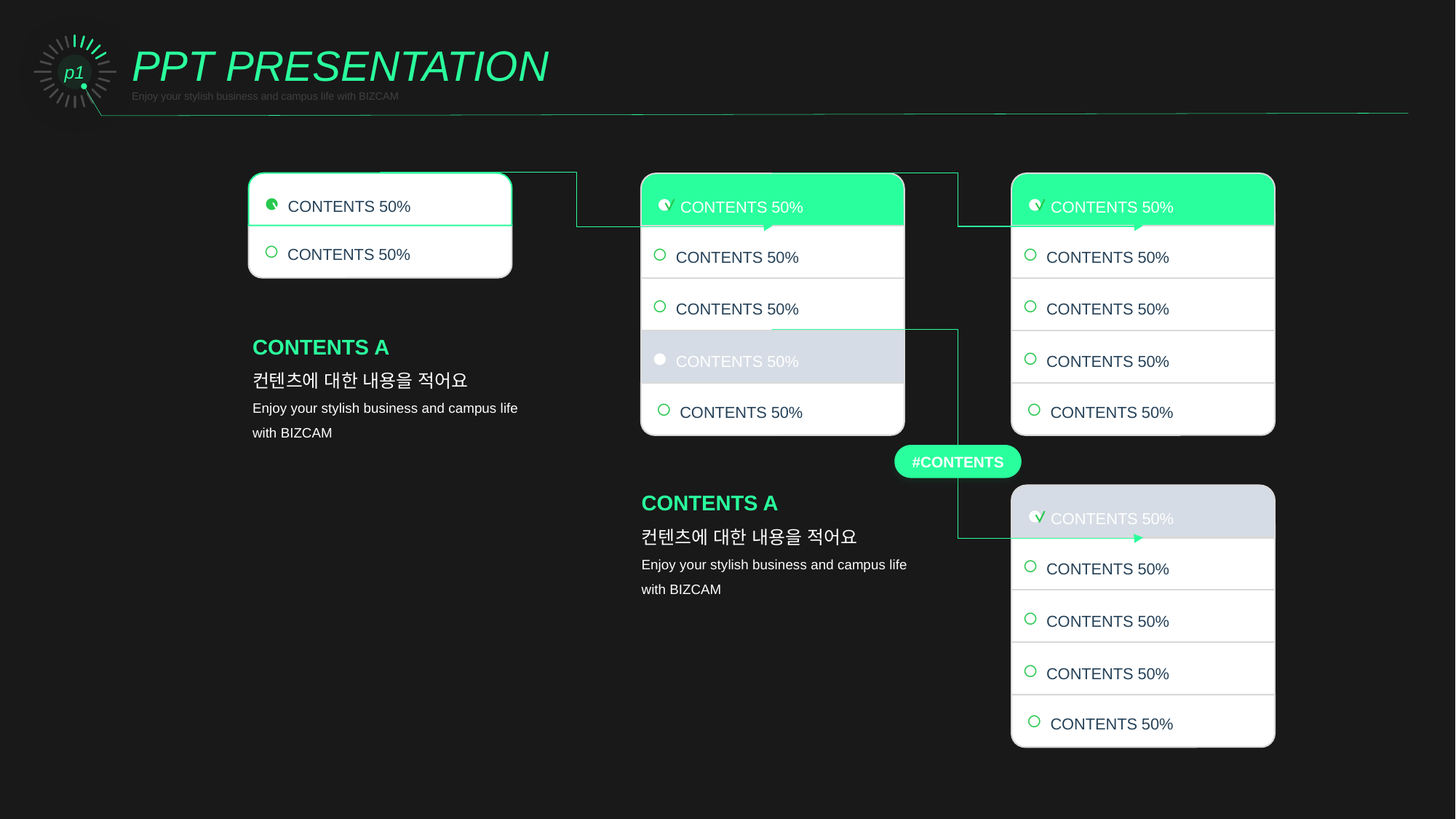

PPT PRESENTATION
Enjoy your stylish business and campus life with BIZCAM

p1

● CONTENTS 50%
● CONTENTS 50%
● CONTENTS 50%

○ CONTENTS 50%
○ CONTENTS 50%
○ CONTENTS 50%
○ CONTENTS 50%
○ CONTENTS 50%
CONTENTS A
컨텐츠에 대한 내용을 적어요
Enjoy your stylish business and campus life with BIZCAM
○ CONTENTS 50%
● CONTENTS 50%
○ CONTENTS 50%
○ CONTENTS 50%
#CONTENTS
CONTENTS A
컨텐츠에 대한 내용을 적어요
Enjoy your stylish business and campus life with BIZCAM
● CONTENTS 50%

○ CONTENTS 50%
○ CONTENTS 50%
○ CONTENTS 50%
○ CONTENTS 50%